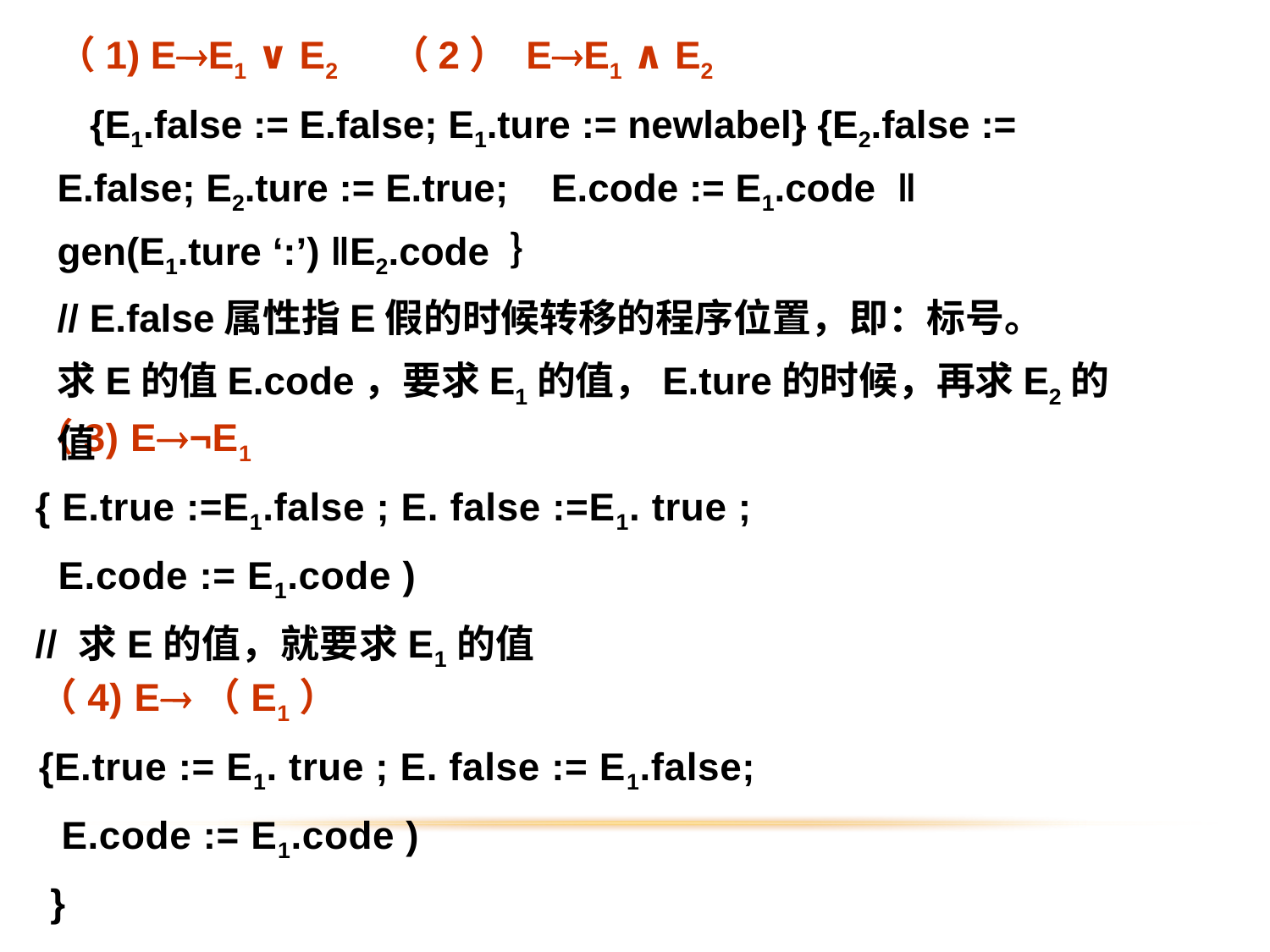

（1) E→E1 ∨ E2    （2） E→E1 ∧ E2
   {E1.false := E.false; E1.ture := newlabel} {E2.false := E.false; E2.ture := E.true;    E.code := E1.code  ‖ gen(E1.ture ‘:’) ‖E2.code ｝
// E.false属性指E假的时候转移的程序位置，即：标号。
求E的值E.code，要求E1的值，E.ture的时候，再求E2的值
（3) E→¬E1
{ E.true :=E1.false ; E. false :=E1. true ;
  E.code := E1.code )
// 求E的值，就要求E1的值
（4) E→（E1）
{E.true := E1. true ; E. false := E1.false;
  E.code := E1.code )
 }